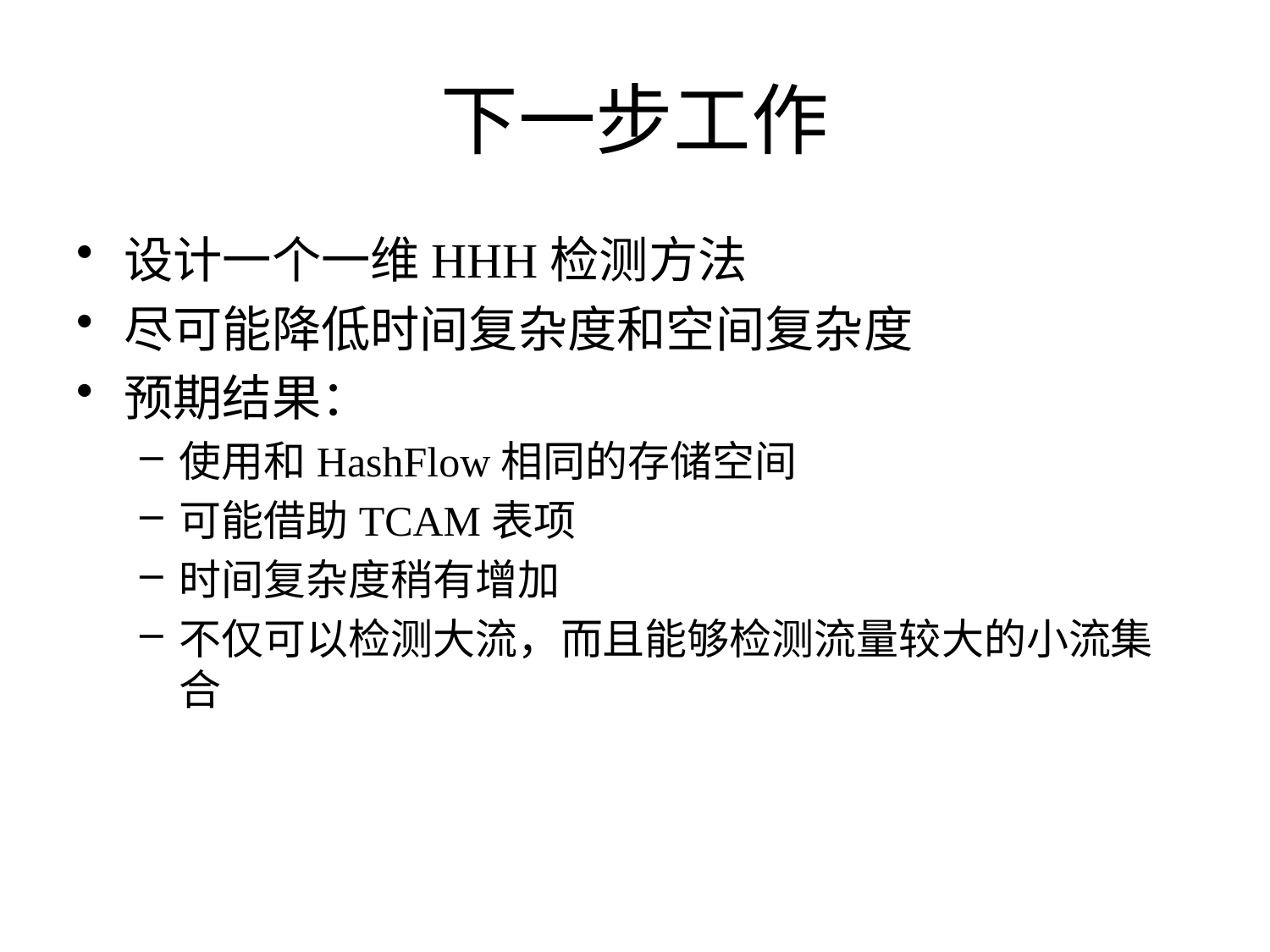

# 下一步工作
设计一个一维HHH检测方法
尽可能降低时间复杂度和空间复杂度
预期结果：
使用和HashFlow相同的存储空间
可能借助TCAM表项
时间复杂度稍有增加
不仅可以检测大流，而且能够检测流量较大的小流集合